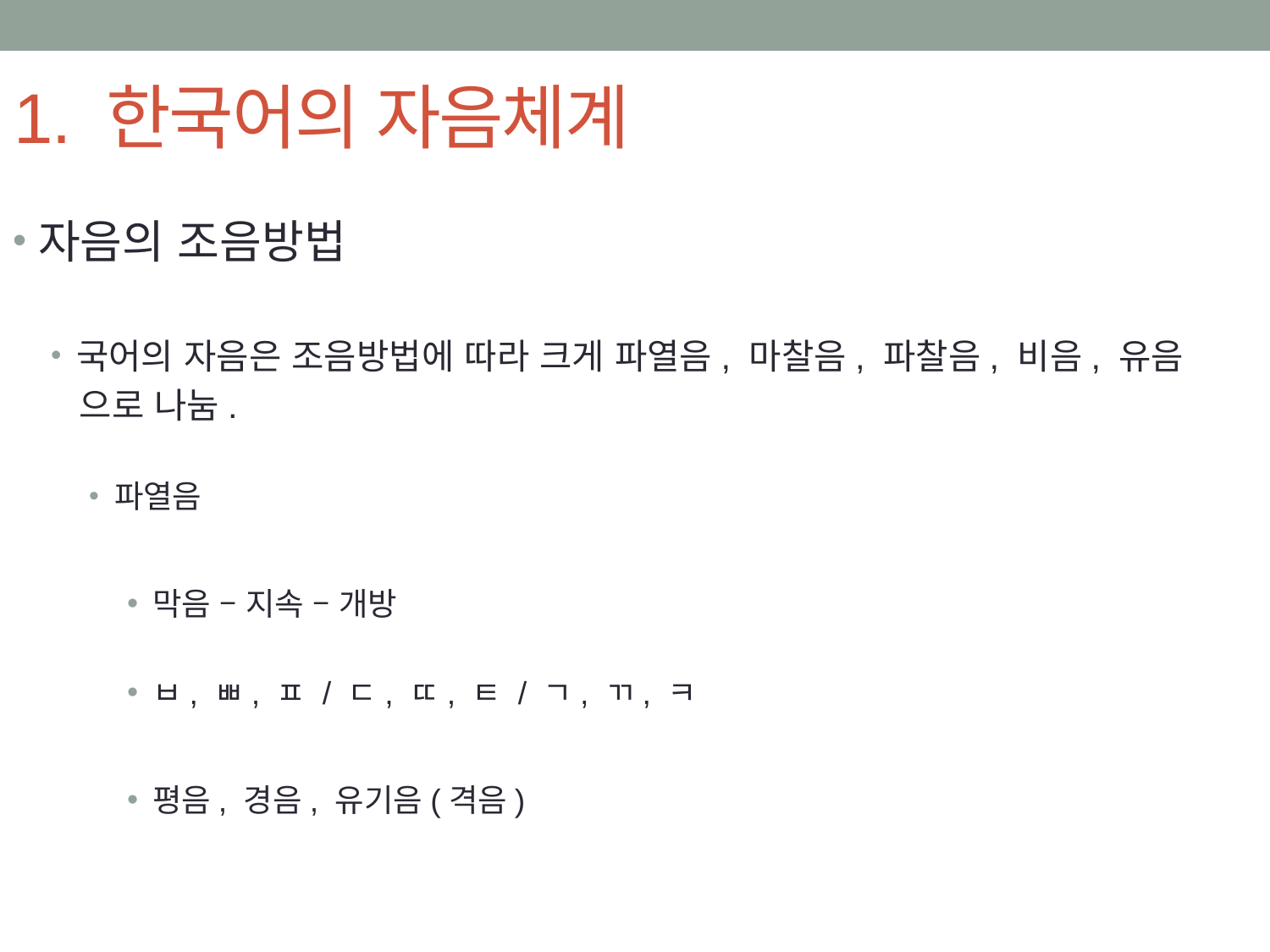

# 1. 한국어의 자음체계
자음의 조음방법

국어의 자음은 조음방법에 따라 크게 파열음, 마찰음, 파찰음, 비음, 유음
  으로 나눔.

파열음

막음 – 지속 – 개방

ㅂ, ㅃ, ㅍ / ㄷ, ㄸ, ㅌ / ㄱ, ㄲ, ㅋ

평음, 경음, 유기음(격음)